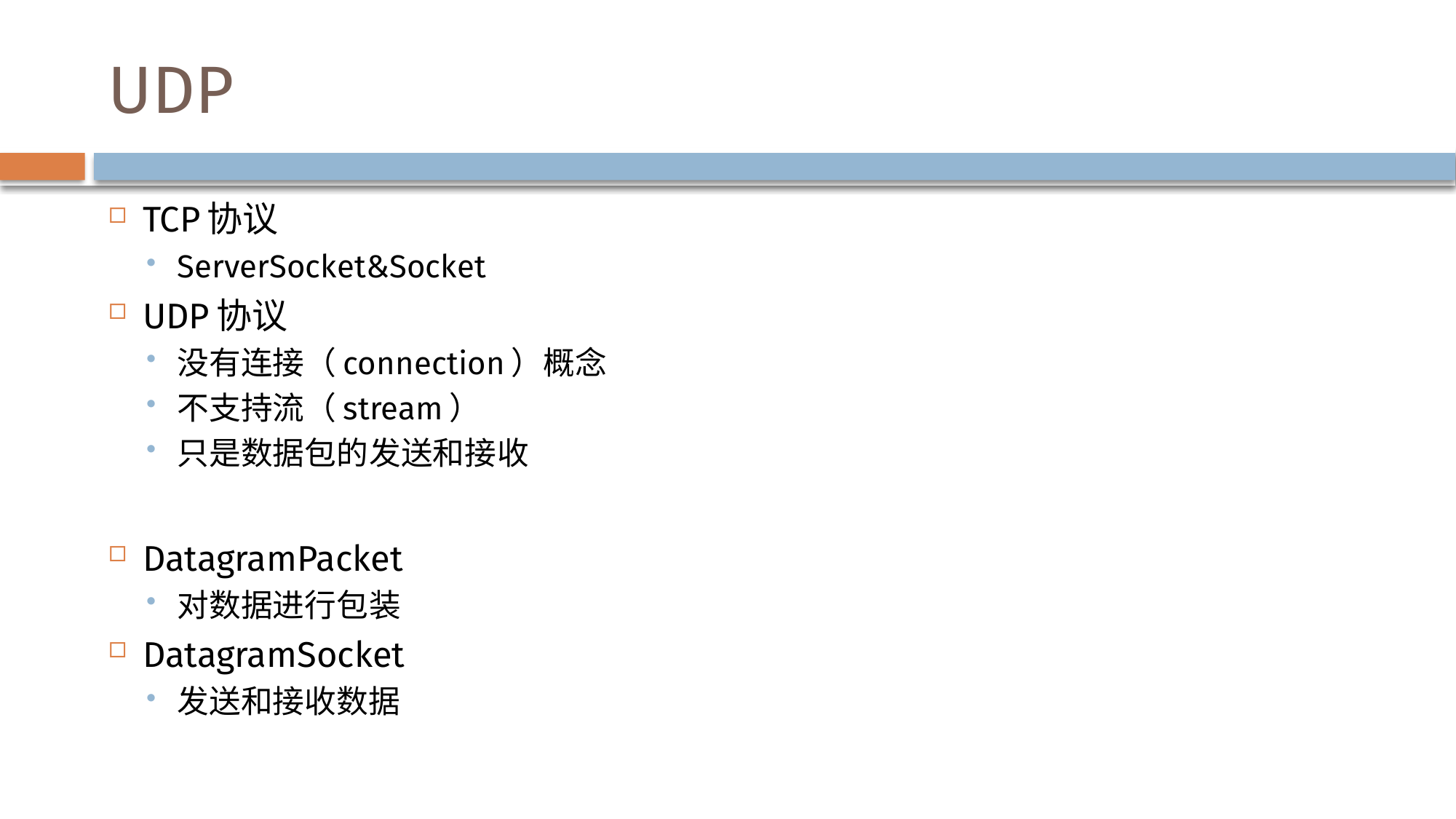

# UDP
TCP协议
ServerSocket&Socket
UDP协议
没有连接（connection）概念
不支持流（stream）
只是数据包的发送和接收

DatagramPacket
对数据进行包装
DatagramSocket
发送和接收数据